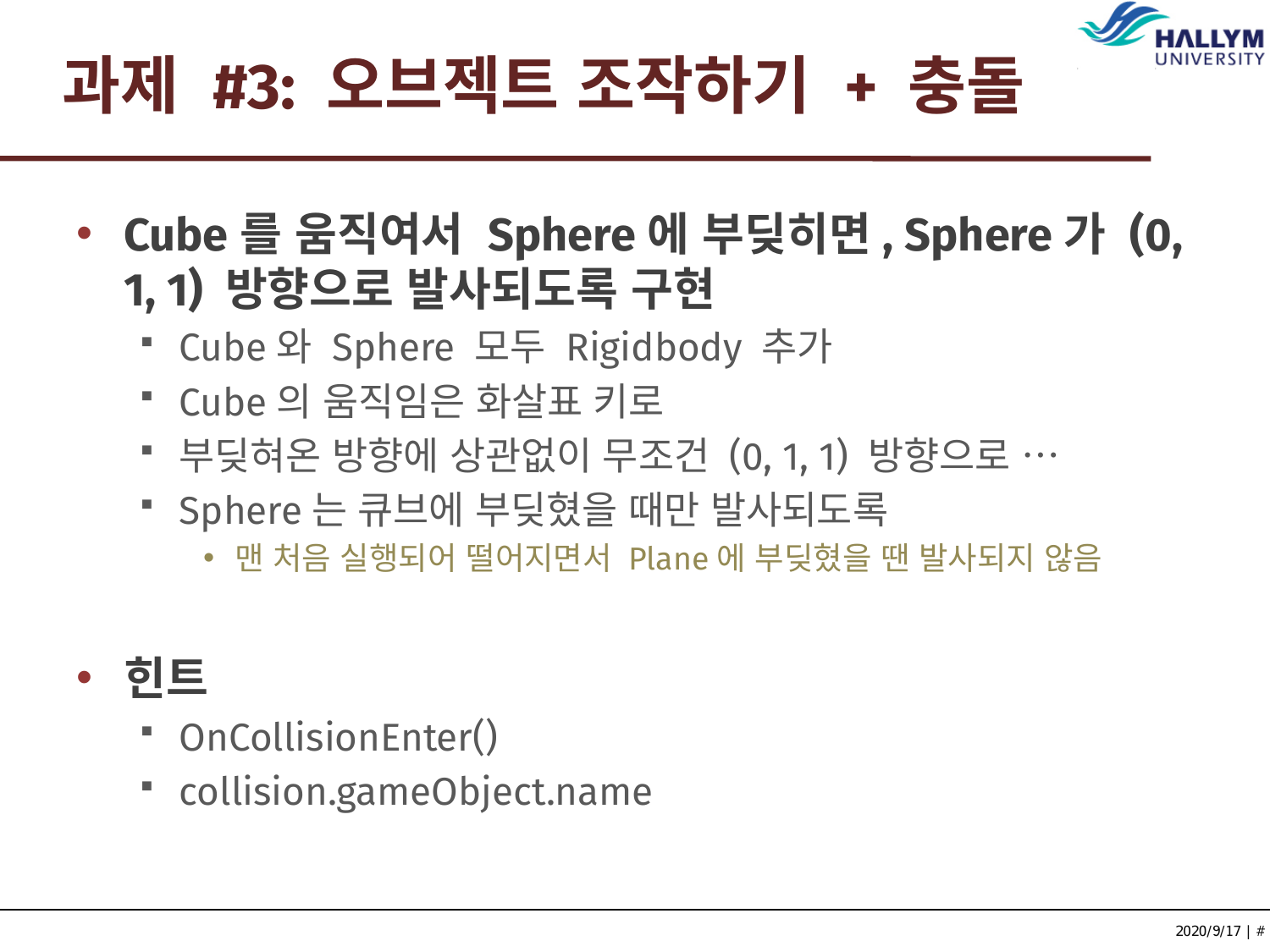

# 과제 #3: 오브젝트 조작하기 + 충돌
Cube를 움직여서 Sphere에 부딪히면, Sphere가 (0, 1, 1) 방향으로 발사되도록 구현
Cube와 Sphere 모두 Rigidbody 추가
Cube의 움직임은 화살표 키로
부딪혀온 방향에 상관없이 무조건 (0, 1, 1) 방향으로 …
Sphere는 큐브에 부딪혔을 때만 발사되도록
맨 처음 실행되어 떨어지면서 Plane에 부딪혔을 땐 발사되지 않음

힌트
OnCollisionEnter()
collision.gameObject.name